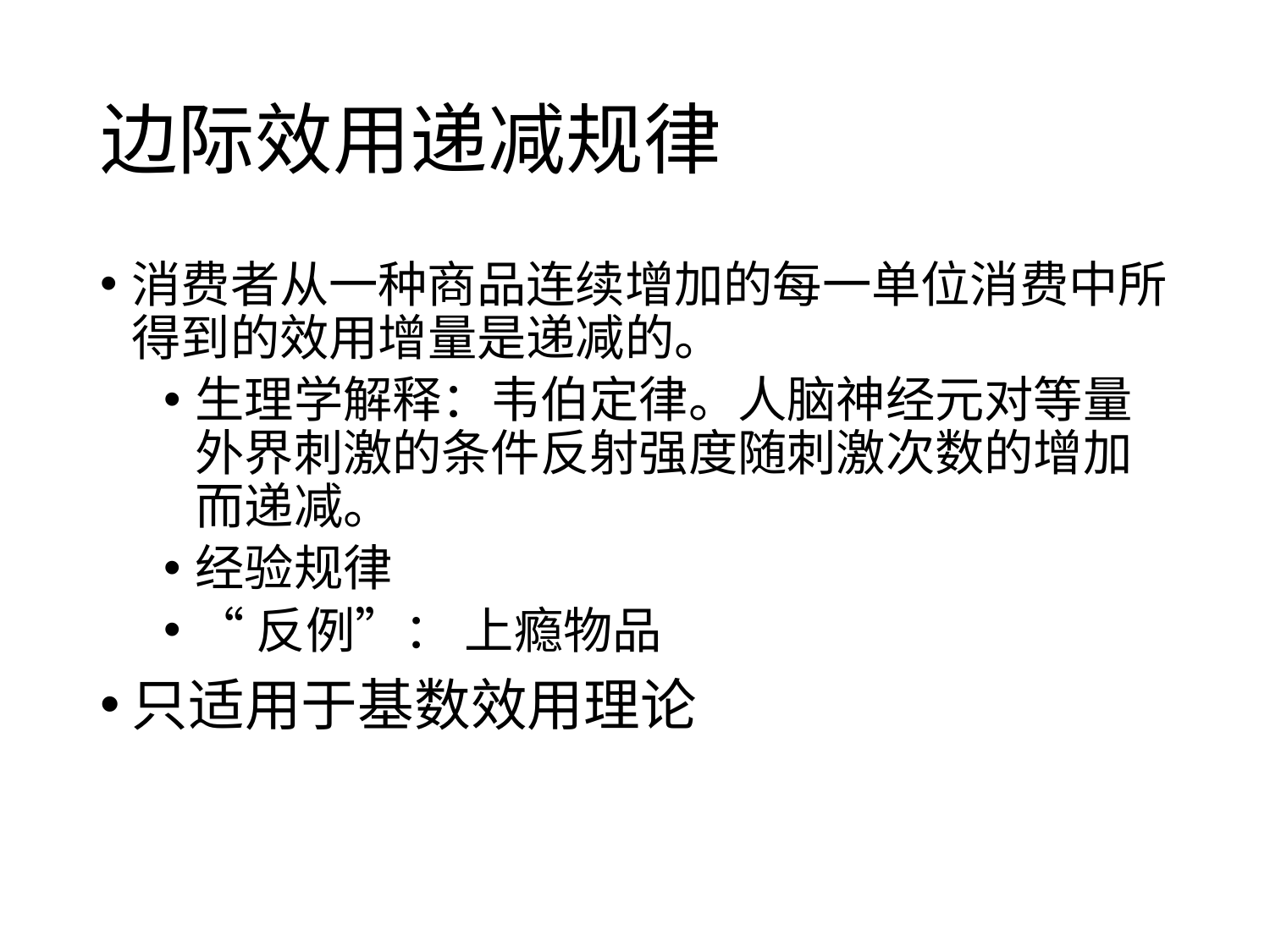

# 边际效用递减规律
消费者从一种商品连续增加的每一单位消费中所得到的效用增量是递减的。
生理学解释：韦伯定律。人脑神经元对等量外界刺激的条件反射强度随刺激次数的增加而递减。
经验规律
“反例”： 上瘾物品
只适用于基数效用理论